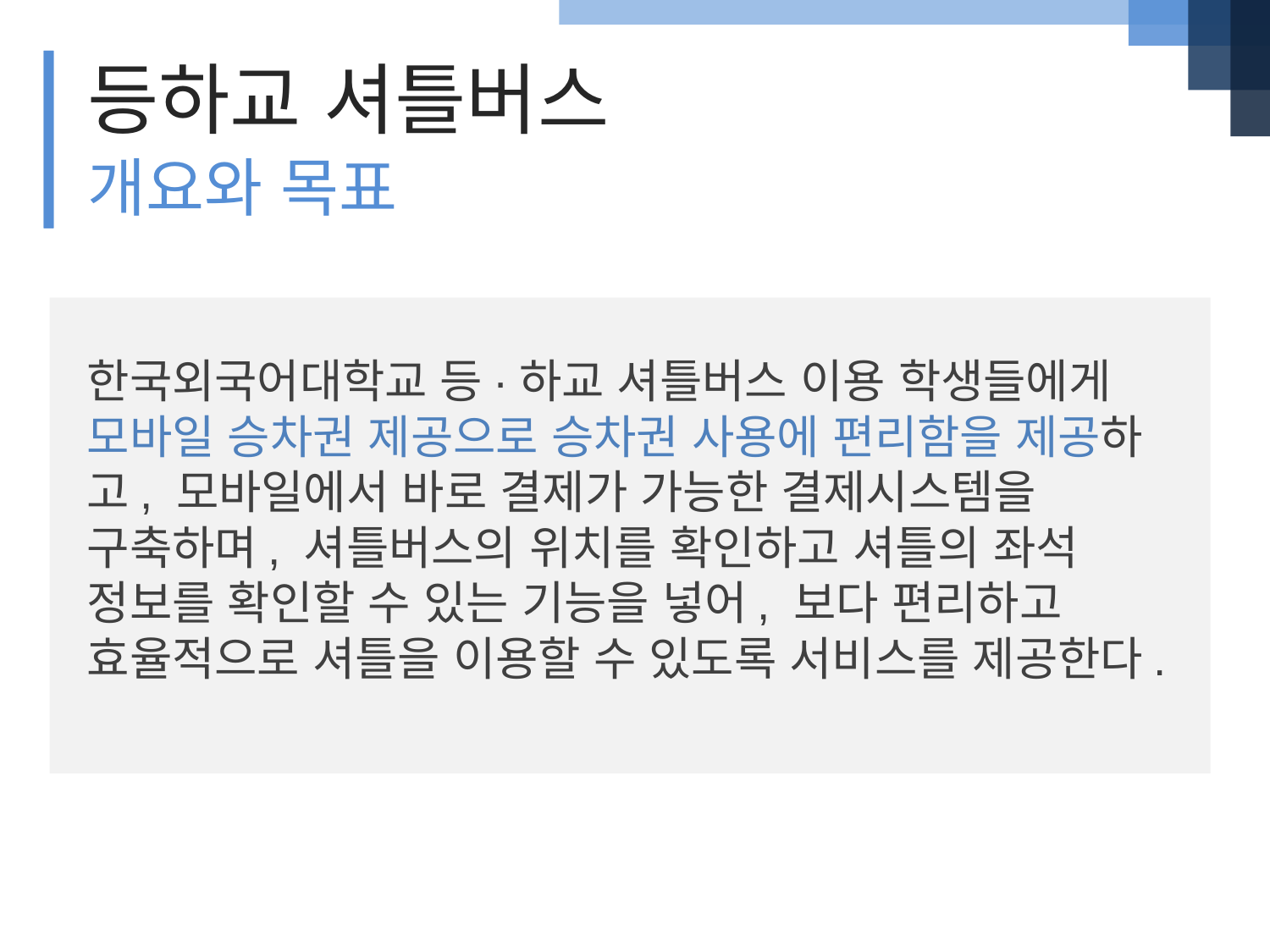

등하교 셔틀버스

개요와 목표

	한국외국어대학교 등·하교 셔틀버스 이용 학생들에게 모바일 승차권 제공으로 승차권 사용에 편리함을 제공하고, 모바일에서 바로 결제가 가능한 결제시스템을 구축하며, 셔틀버스의 위치를 확인하고 셔틀의 좌석 정보를 확인할 수 있는 기능을 넣어, 보다 편리하고 효율적으로 셔틀을 이용할 수 있도록 서비스를 제공한다.